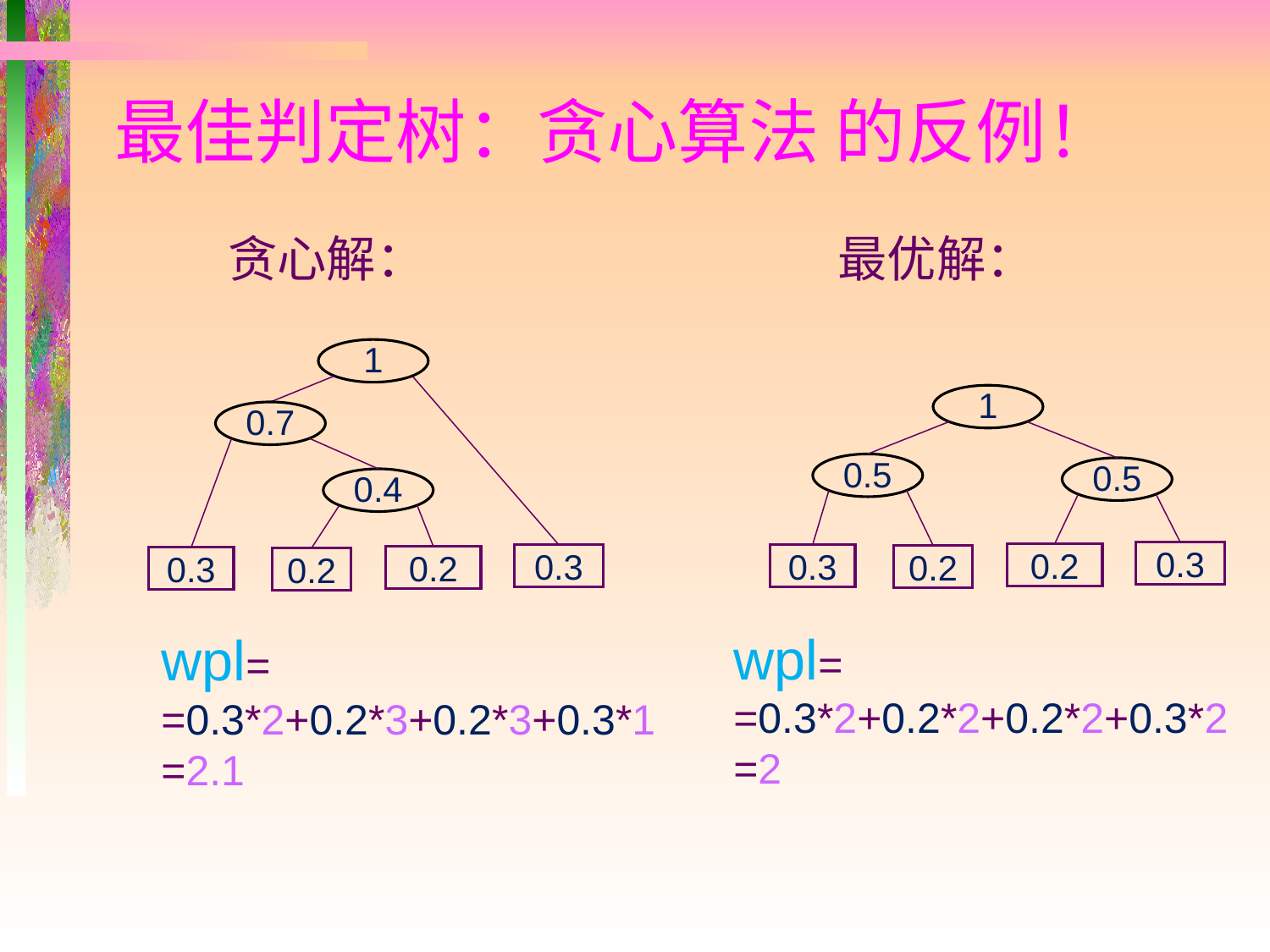

# 最佳判定树：贪心算法 的反例！
贪心解：
最优解：
1
1
0.5
0.5
0.3
0.2
0.3
0.2
wpl=
=0.3*2+0.2*2+0.2*2+0.3*2
=2
0.7
0.4
0.3
0.2
0.3
0.2
wpl=
=0.3*2+0.2*3+0.2*3+0.3*1
=2.1